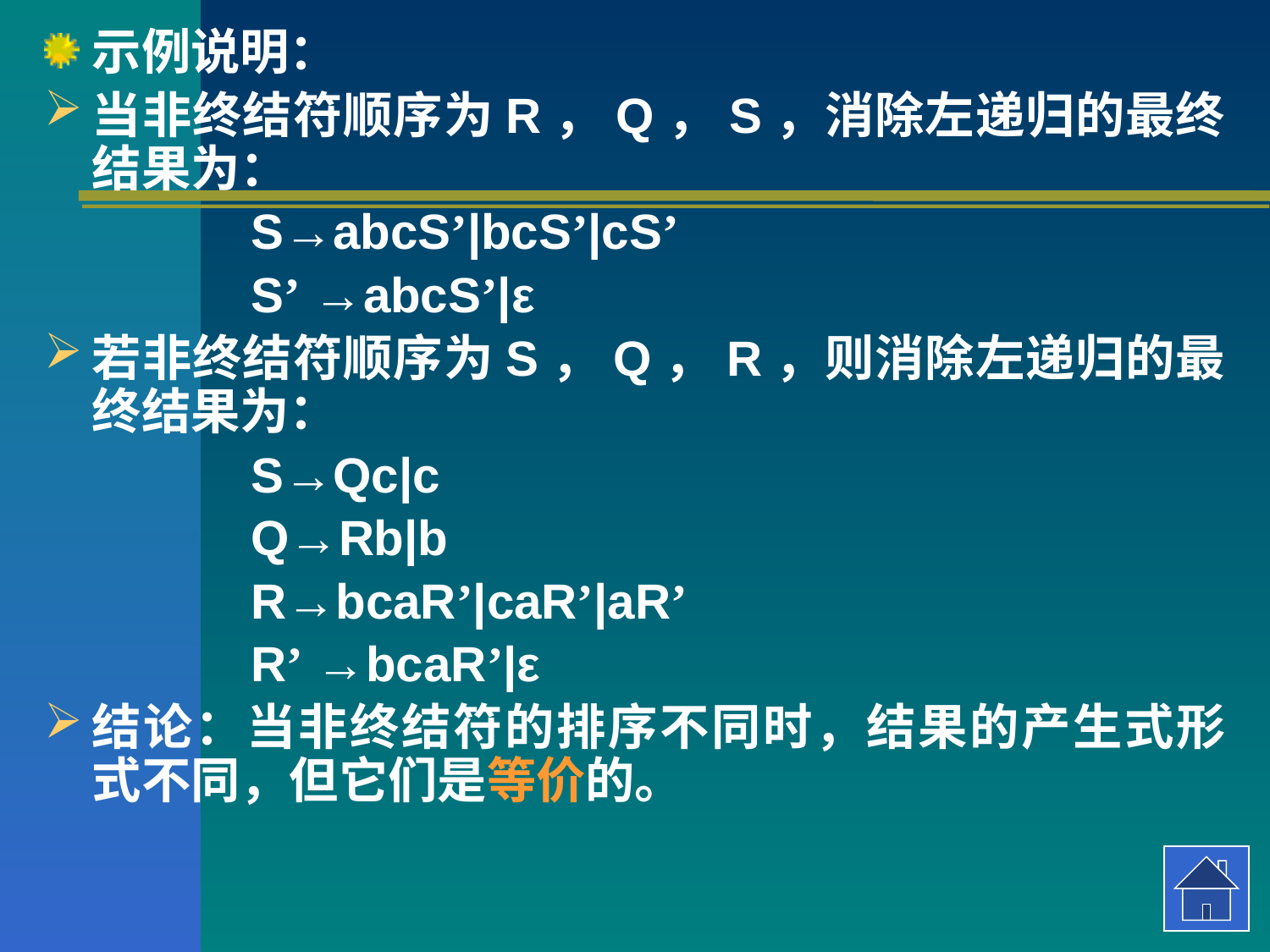

示例说明：
当非终结符顺序为R，Q，S，消除左递归的最终结果为：
               S→abcS’|bcS’|cS’
               S’ →abcS’|ε
若非终结符顺序为S，Q，R，则消除左递归的最终结果为：
               S→Qc|c
               Q→Rb|b
               R→bcaR’|caR’|aR’
               R’ →bcaR’|ε
结论：当非终结符的排序不同时，结果的产生式形式不同，但它们是等价的。